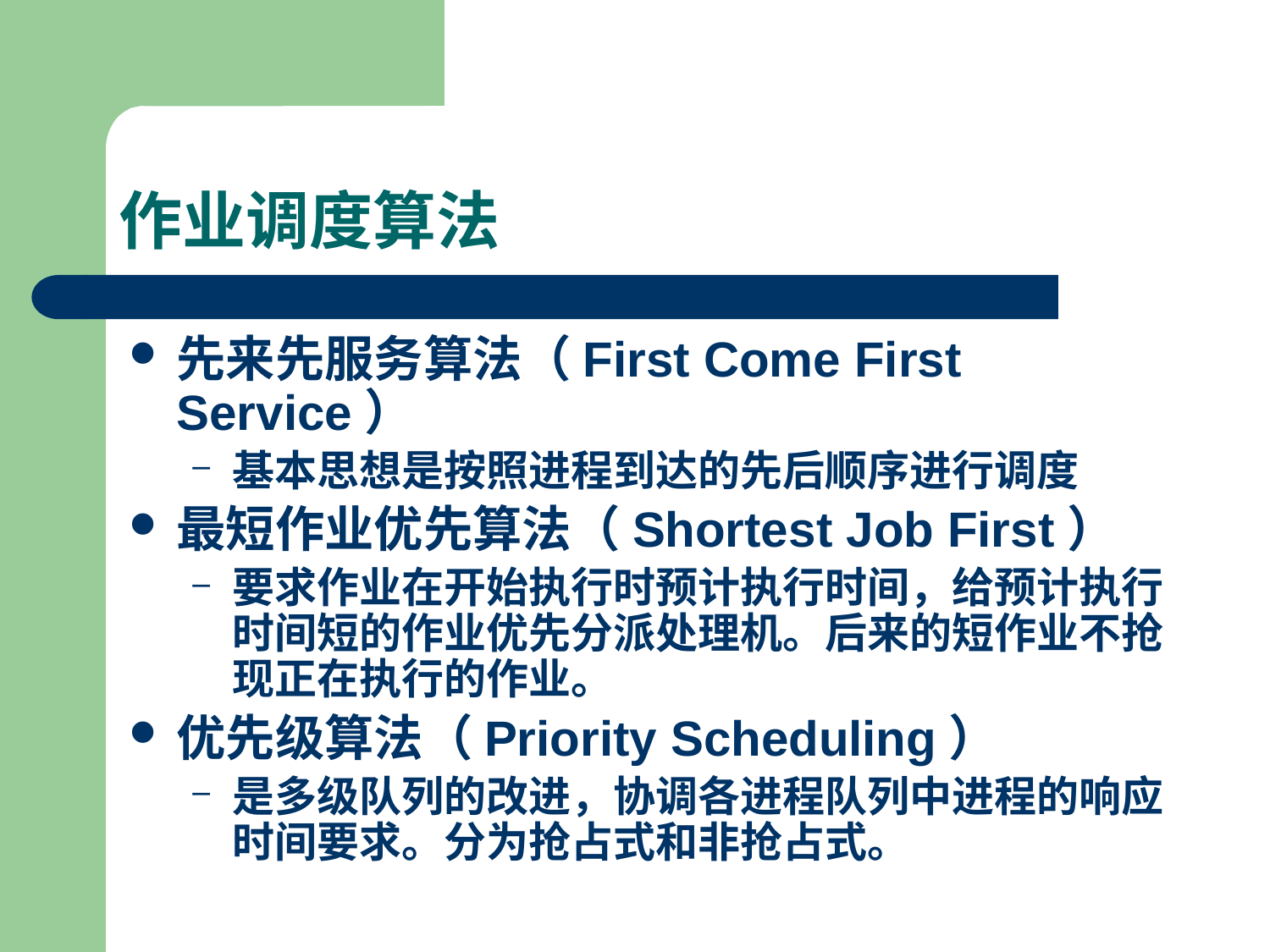

# 作业调度算法
先来先服务算法（First Come First Service）
基本思想是按照进程到达的先后顺序进行调度
最短作业优先算法（Shortest Job First）
要求作业在开始执行时预计执行时间，给预计执行时间短的作业优先分派处理机。后来的短作业不抢现正在执行的作业。
优先级算法（Priority Scheduling）
是多级队列的改进，协调各进程队列中进程的响应时间要求。分为抢占式和非抢占式。